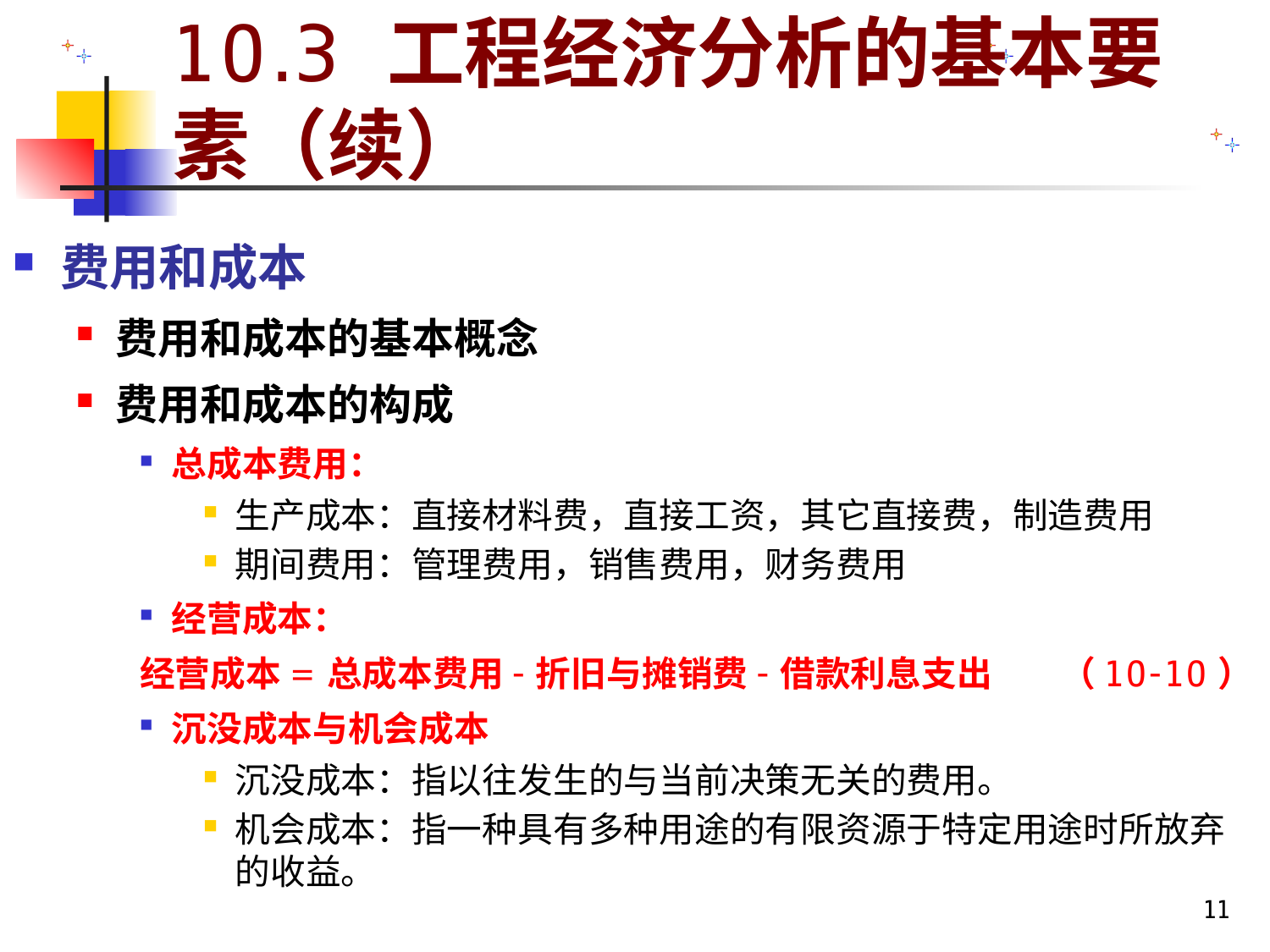

# 10.3 工程经济分析的基本要素（续）
费用和成本
费用和成本的基本概念
费用和成本的构成
总成本费用：
生产成本：直接材料费，直接工资，其它直接费，制造费用
期间费用：管理费用，销售费用，财务费用
经营成本：
经营成本=总成本费用-折旧与摊销费-借款利息支出	（10-10）
沉没成本与机会成本
沉没成本：指以往发生的与当前决策无关的费用。
机会成本：指一种具有多种用途的有限资源于特定用途时所放弃的收益。
11